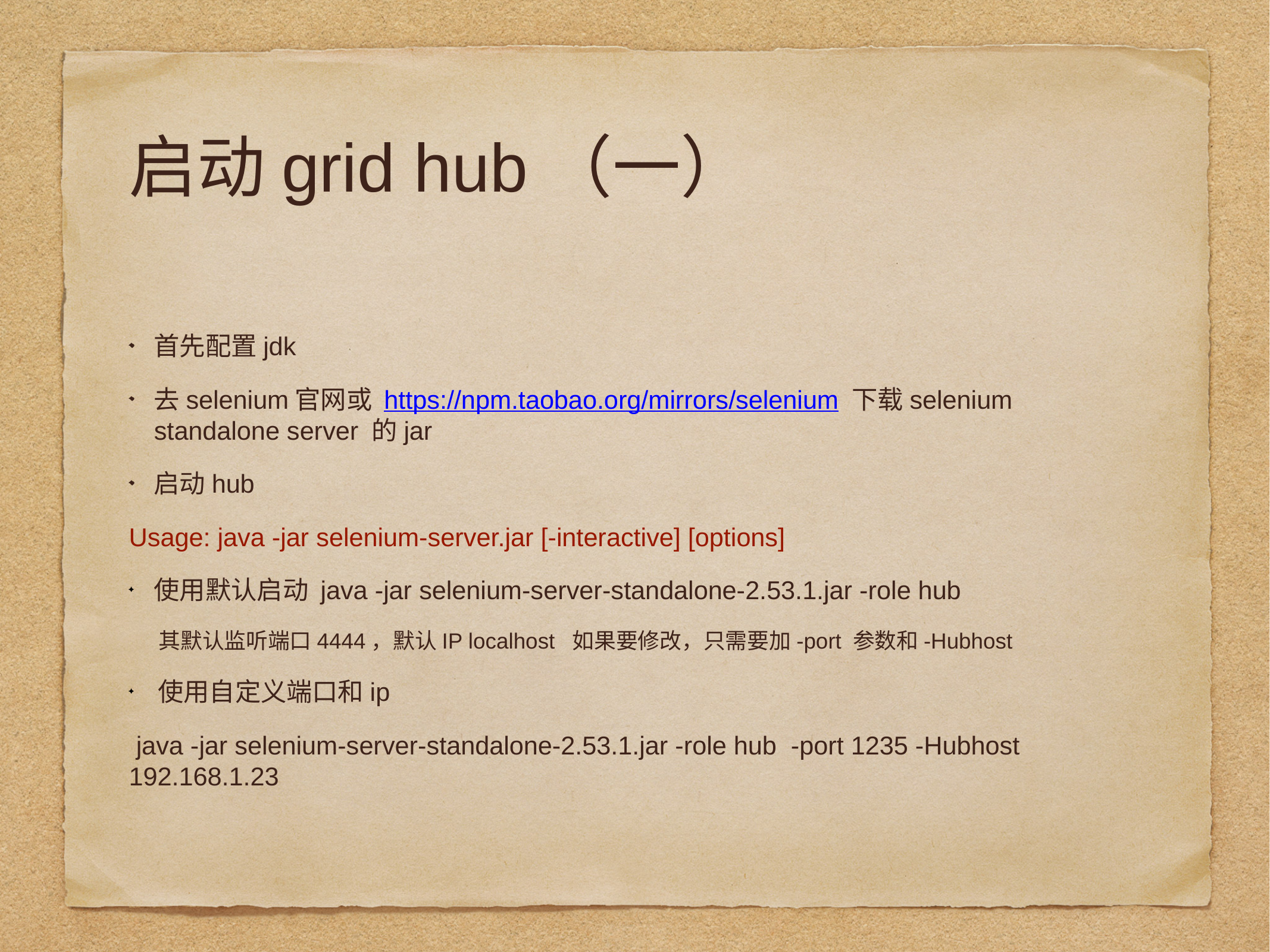

# 启动grid hub（一）
首先配置jdk
去selenium官网或 https://npm.taobao.org/mirrors/selenium 下载selenium standalone server 的jar
启动hub
Usage: java -jar selenium-server.jar [-interactive] [options]
使用默认启动 java -jar selenium-server-standalone-2.53.1.jar -role hub
     其默认监听端口4444，默认IP localhost  如果要修改，只需要加-port 参数和-Hubhost
使用自定义端口和ip
 java -jar selenium-server-standalone-2.53.1.jar -role hub  -port 1235 -Hubhost 192.168.1.23